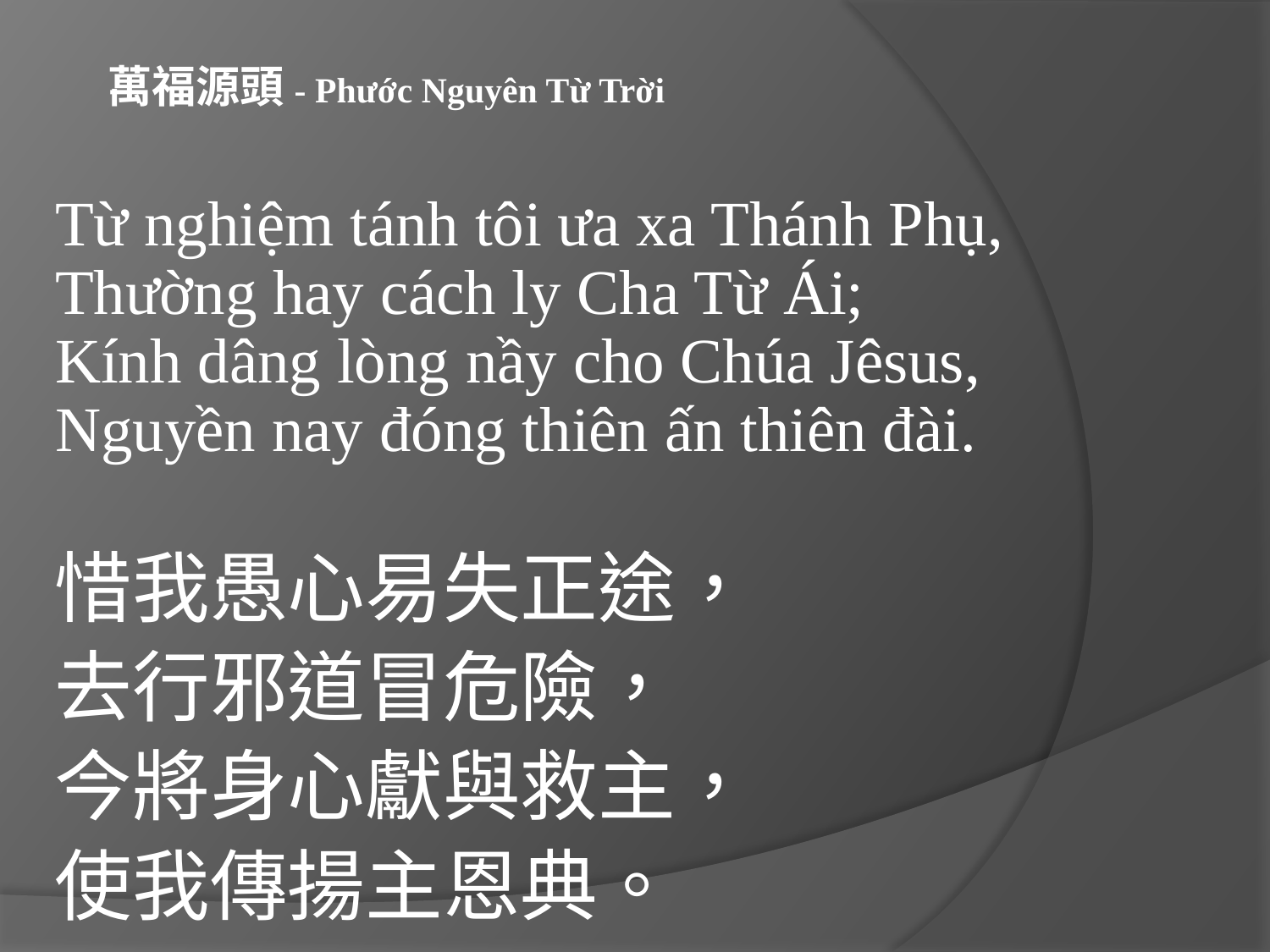

萬福源頭- Phước Nguyên Từ Trời
Từ nghiệm tánh tôi ưa xa Thánh Phụ, 
Thường hay cách ly Cha Từ Ái; 
Kính dâng lòng nầy cho Chúa Jêsus,
Nguyền nay đóng thiên ấn thiên đài.
惜我愚心易失正途，
去行邪道冒危險，
今將身心獻與救主，
使我傳揚主恩典。